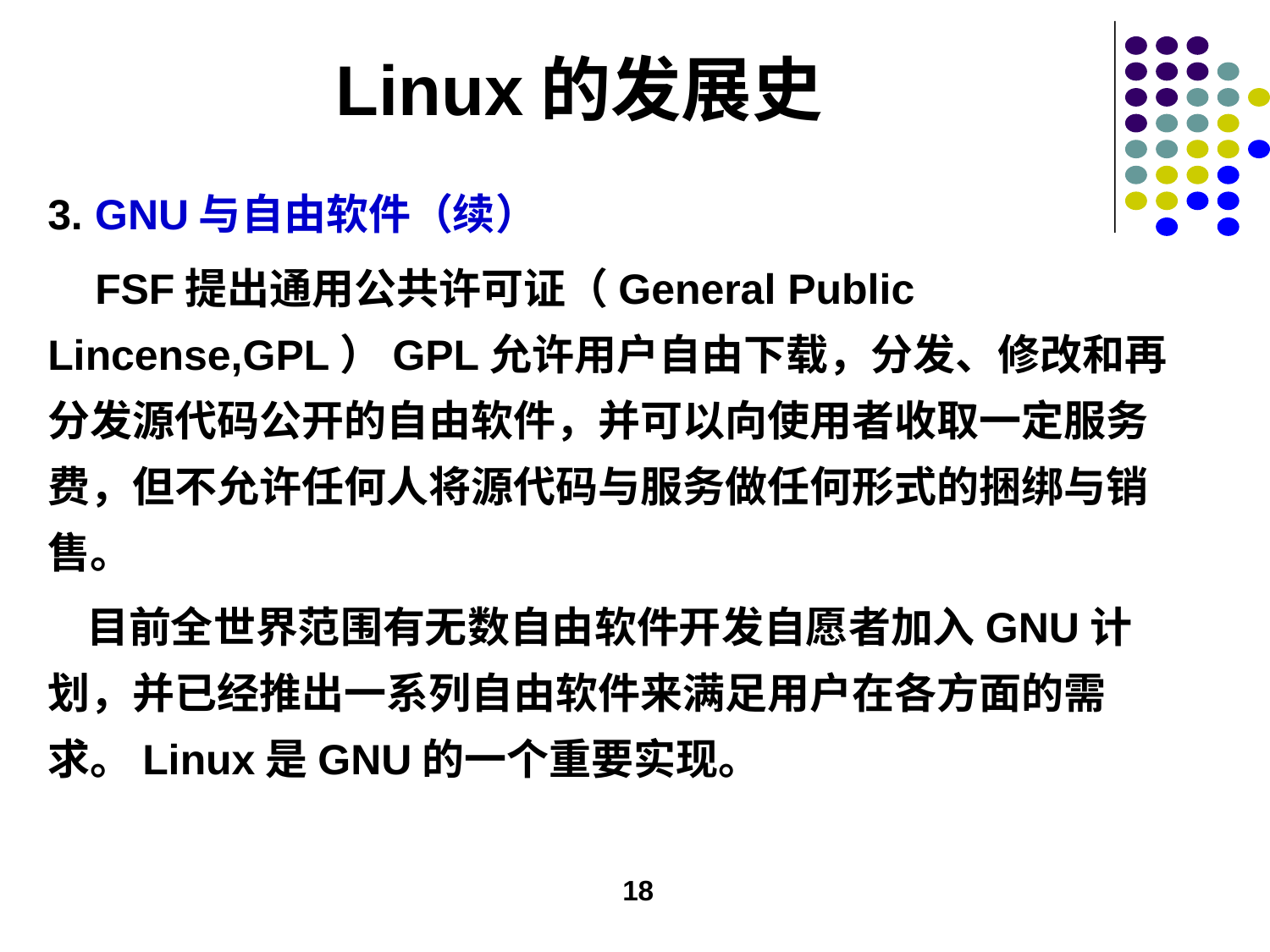

# Linux的发展史
3. GNU与自由软件（续）
    FSF提出通用公共许可证（General Public Lincense,GPL）GPL允许用户自由下载，分发、修改和再分发源代码公开的自由软件，并可以向使用者收取一定服务费，但不允许任何人将源代码与服务做任何形式的捆绑与销售。
   目前全世界范围有无数自由软件开发自愿者加入GNU计划，并已经推出一系列自由软件来满足用户在各方面的需求。Linux是GNU的一个重要实现。

18